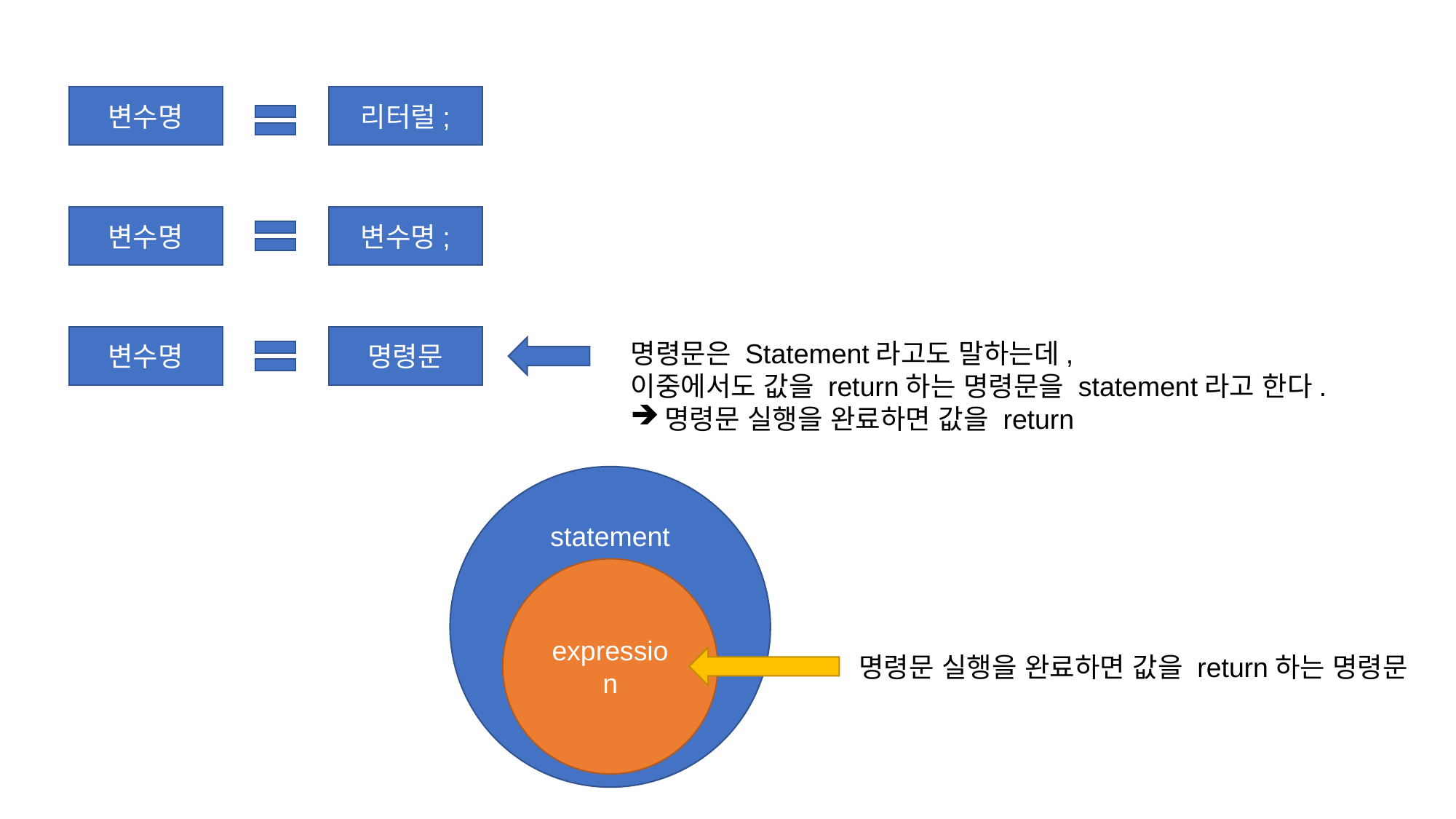

변수명
리터럴;

변수명
변수명;

변수명
명령문

명령문은 Statement라고도 말하는데,
이중에서도 값을 return하는 명령문을 statement라고 한다.
명령문 실행을 완료하면 값을 return

statement
expression
명령문 실행을 완료하면 값을 return하는 명령문